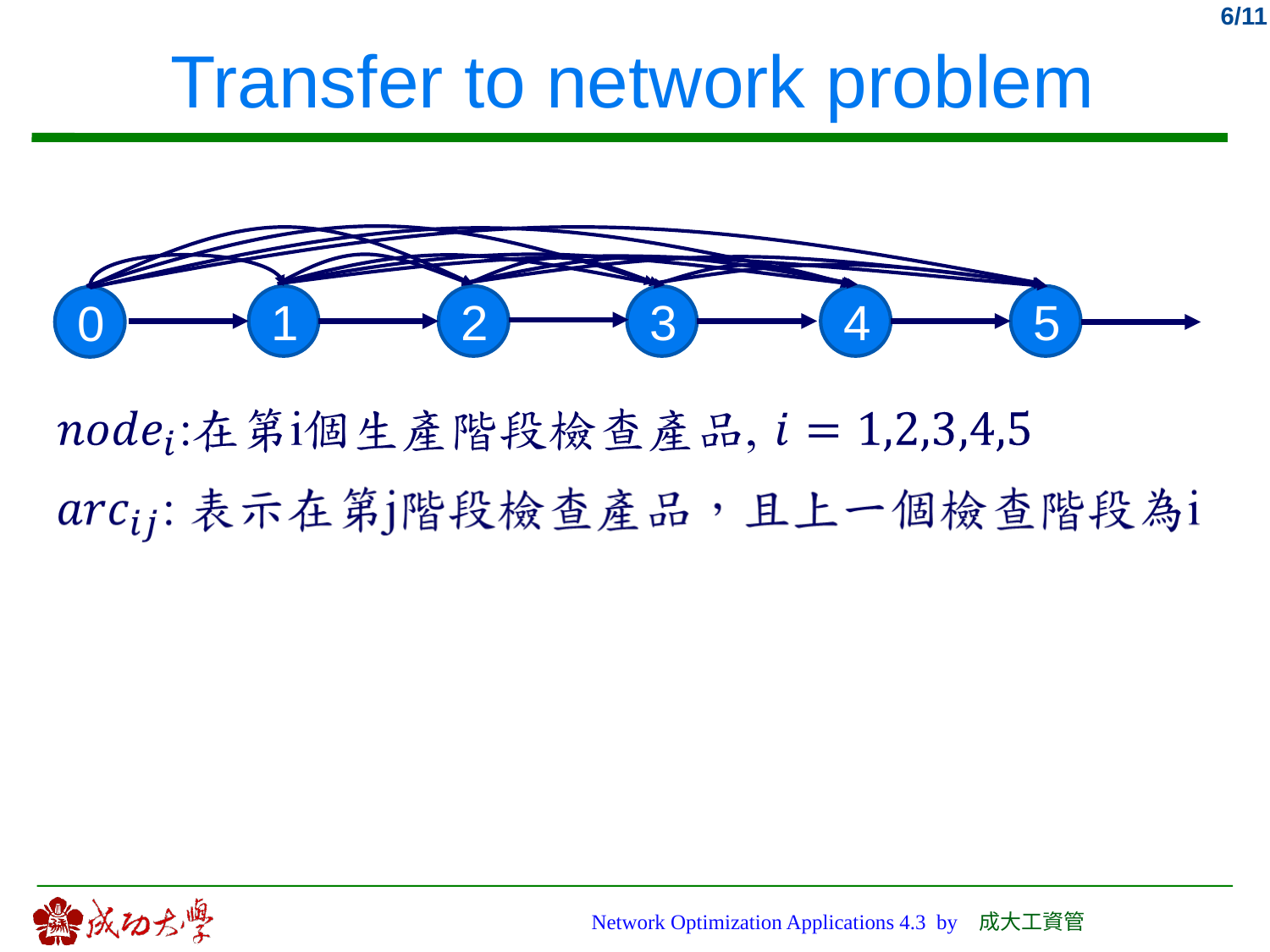

# Transfer to network problem

1
2
4
5
3
0

Network Optimization Applications 4.3  by   成大工資管